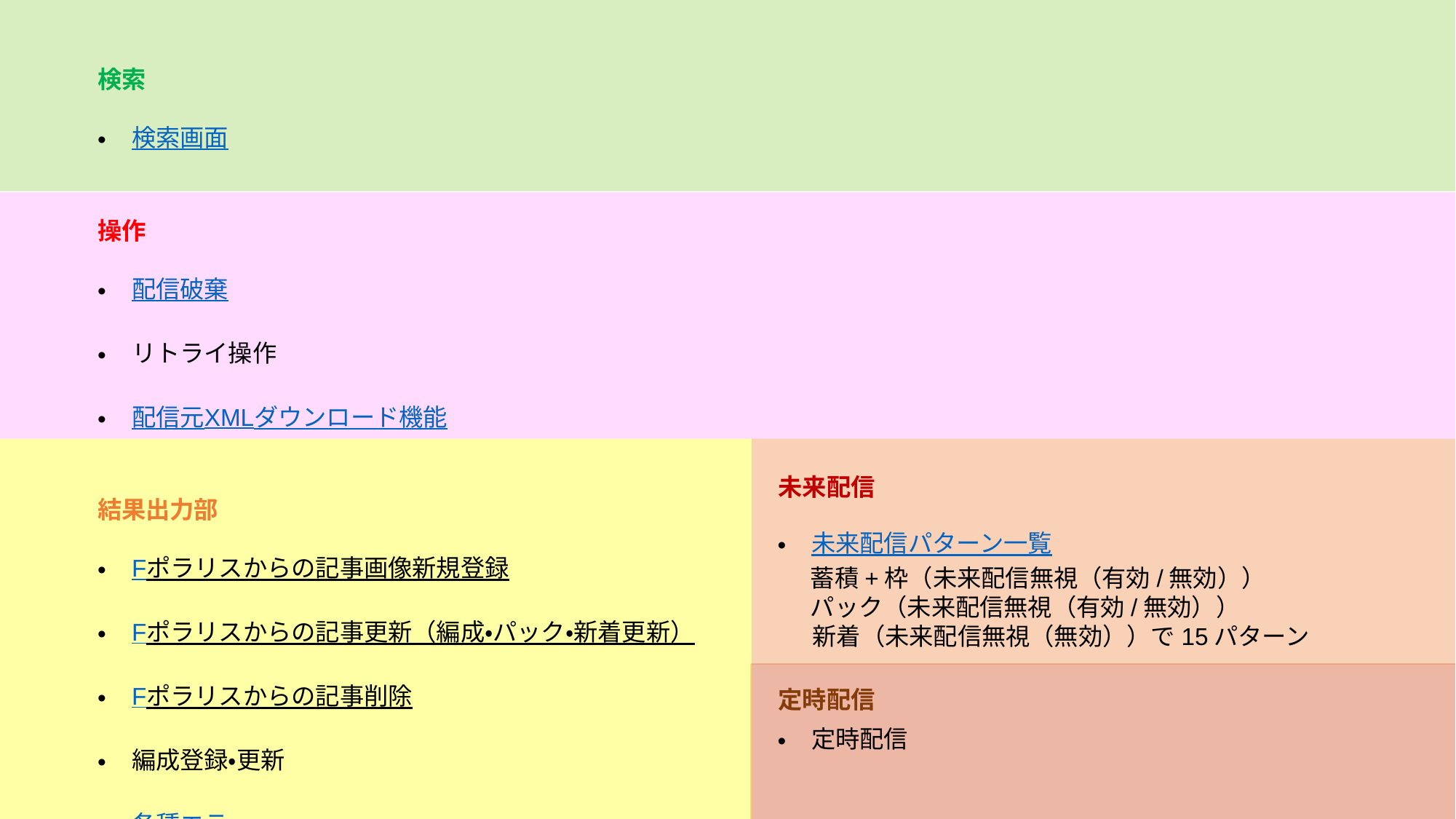

検索

検索画面

操作

配信破棄

リトライ操作
配信元XMLダウンロード機能

結果出力部

Fポラリスからの記事画像新規登録
Fポラリスからの記事更新（編成・パック・新着更新）
Fポラリスからの記事削除
編成登録・更新
各種エラー

未来配信

未来配信パターン一覧
     蓄積+枠（未来配信無視（有効/無効））
     パック（未来配信無視（有効/無効））
　  新着（未来配信無視（無効））で15パターン

定時配信

定時配信